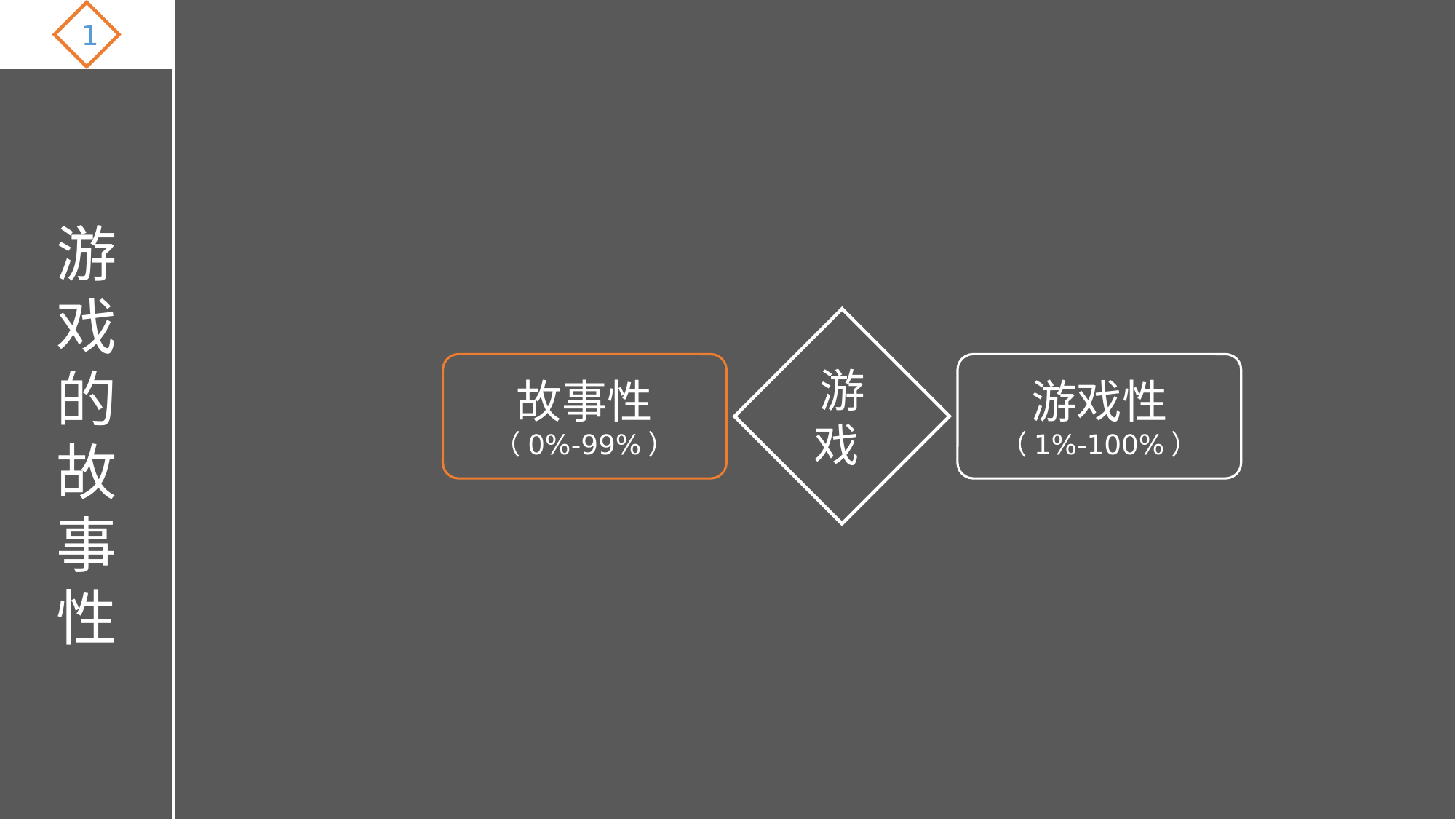

1
游戏的故事性
游戏
故事性
（0%-99%）
游戏性
（1%-100%）